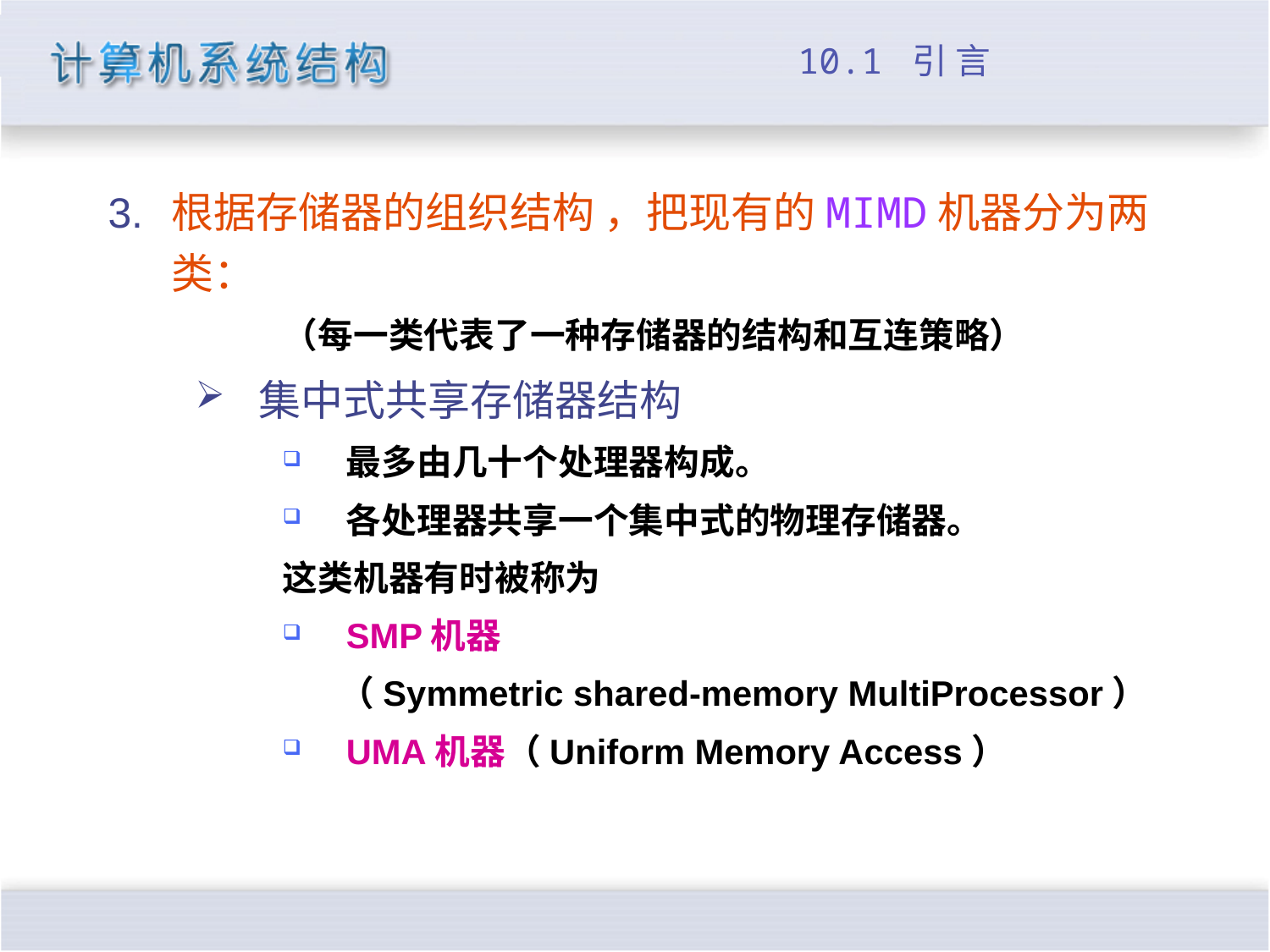

# 10.1 引 言
根据存储器的组织结构 ，把现有的MIMD机器分为两类：
（每一类代表了一种存储器的结构和互连策略）
集中式共享存储器结构
最多由几十个处理器构成。
各处理器共享一个集中式的物理存储器。
这类机器有时被称为
SMP机器
      （Symmetric shared-memory MultiProcessor）
UMA机器（Uniform Memory Access）